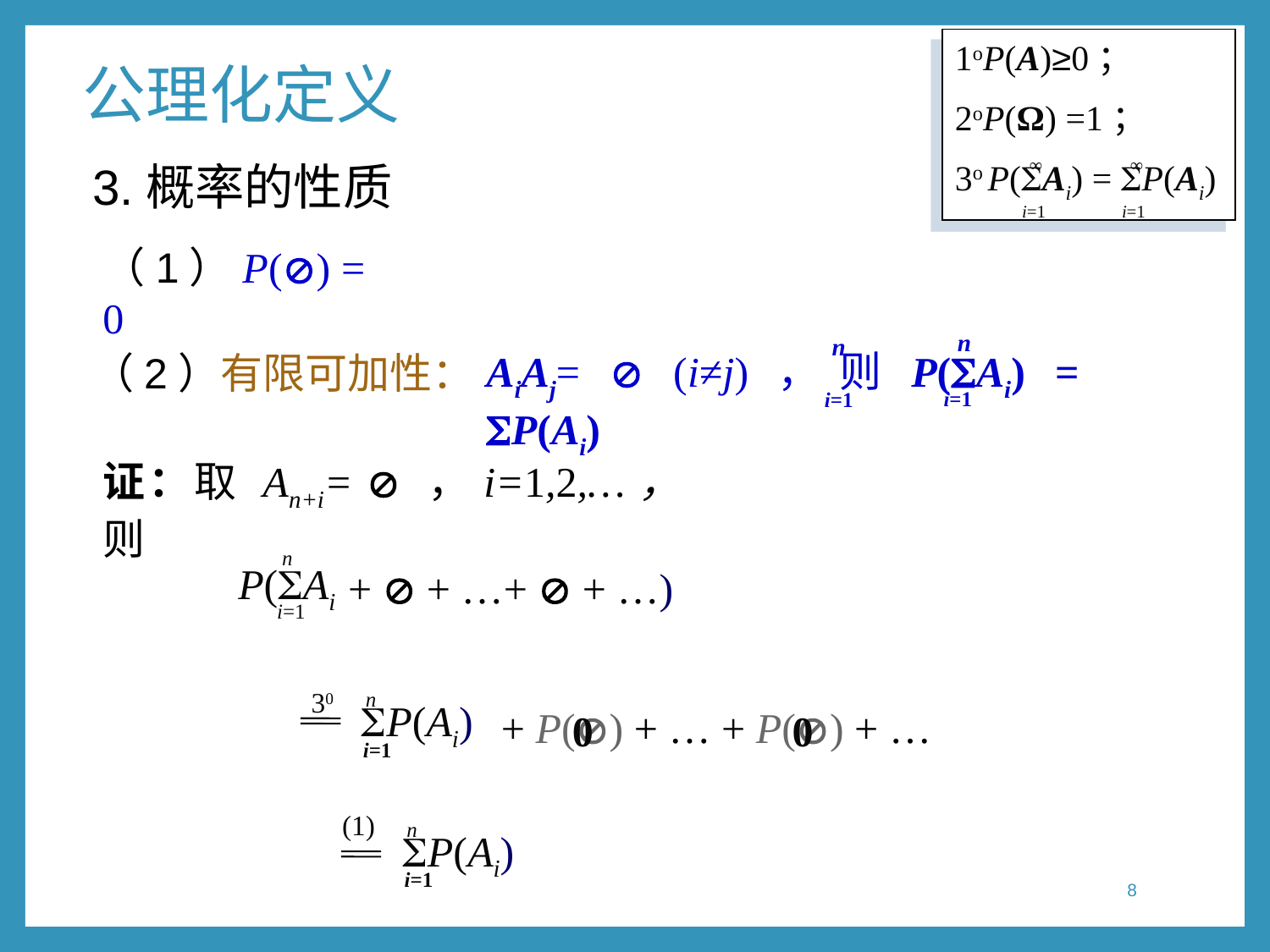

1oP(A)≥0；
2oP(Ω) =1；
3o P(ΣAi) = ΣP(Ai)
公理化定义
∞
∞
3.概率的性质
i=1
i=1
（1）P(∅) = 0
n
n
AiAj= ∅ (i≠j)，则P(ΣAi) = ΣP(Ai)
（2）有限可加性：
i=1
i=1
证：取 An+i= ∅ ，i=1,2,…，则
n
P(ΣAi )
+ ∅ + …+ ∅ + …)
i=1
30
 n
ΣP(Ai)
i=1
+ P(∅) + … + P(∅) + …
   0
   0

(1)
 n
ΣP(Ai)
i=1

8